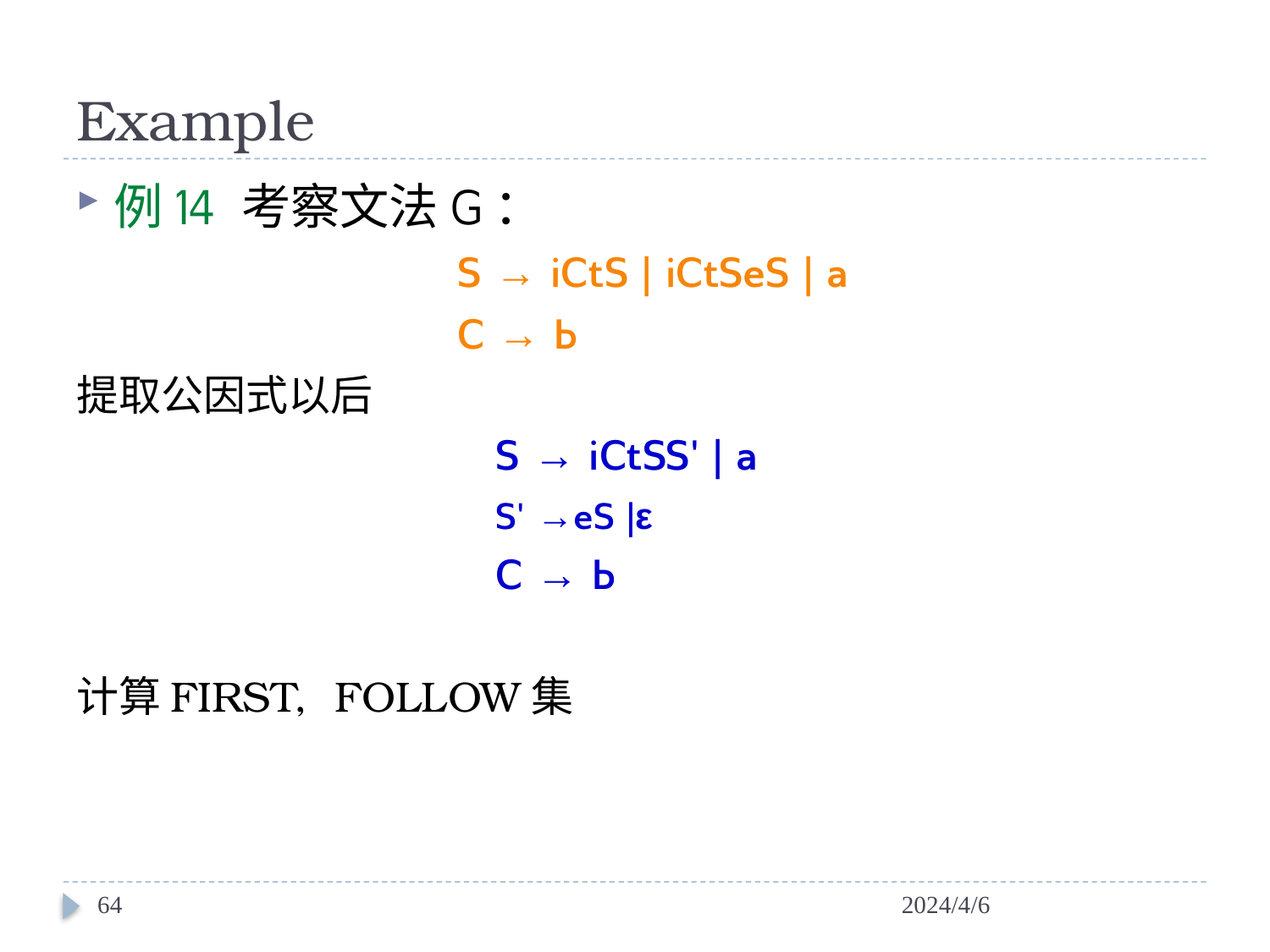

# Example
例14 考察文法G：
			S → iCtS | iCtSeS | a
			C → b
提取公因式以后
			S → iCtSS' | a
			S' →eS |ε
			C → b

计算FIRST,  FOLLOW集
64
2024/4/6